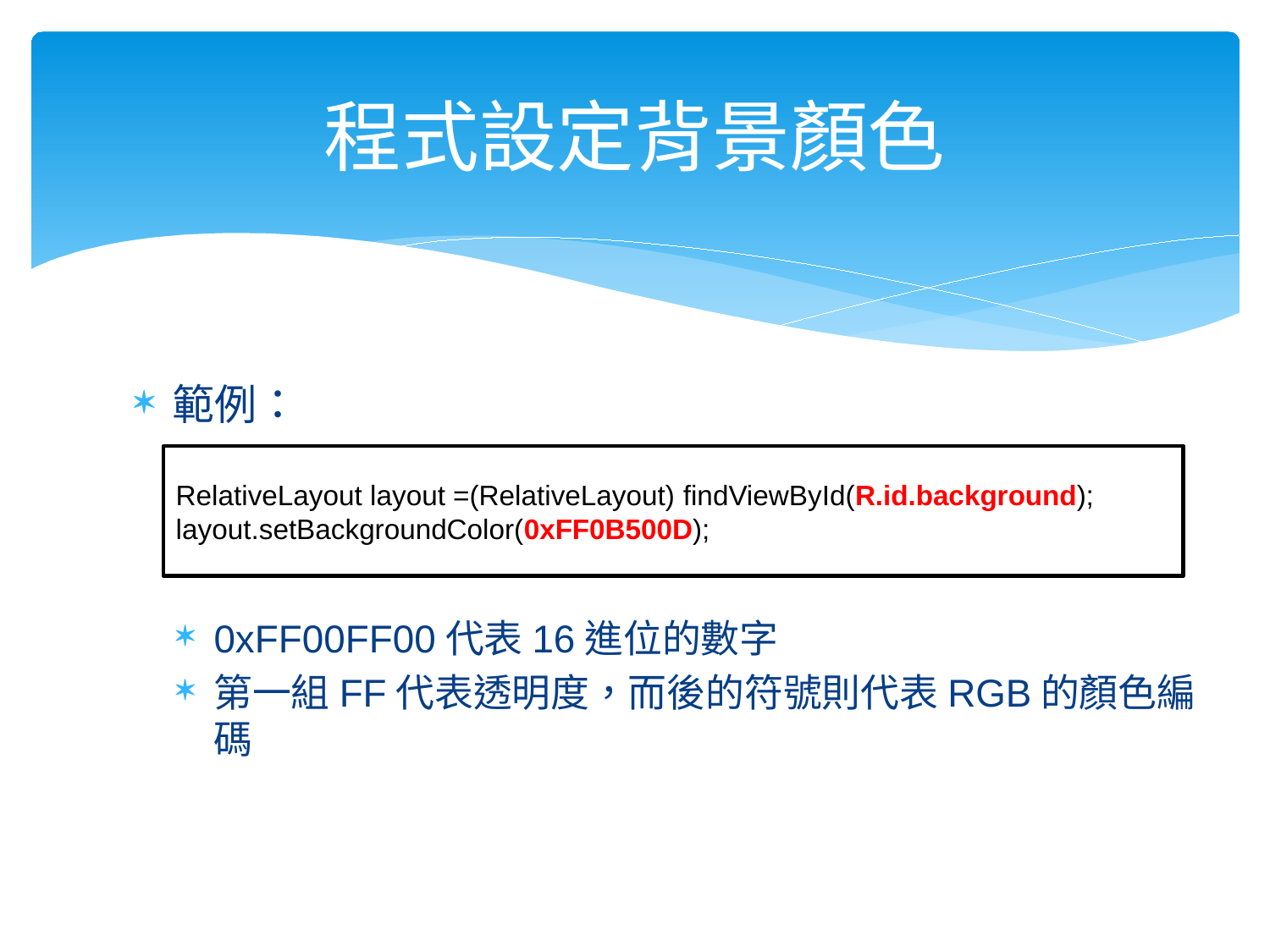

# 程式設定背景顏色
範例：

0xFF00FF00代表16進位的數字
第一組FF代表透明度，而後的符號則代表RGB的顏色編碼
RelativeLayout layout =(RelativeLayout) findViewById(R.id.background); layout.setBackgroundColor(0xFF0B500D);